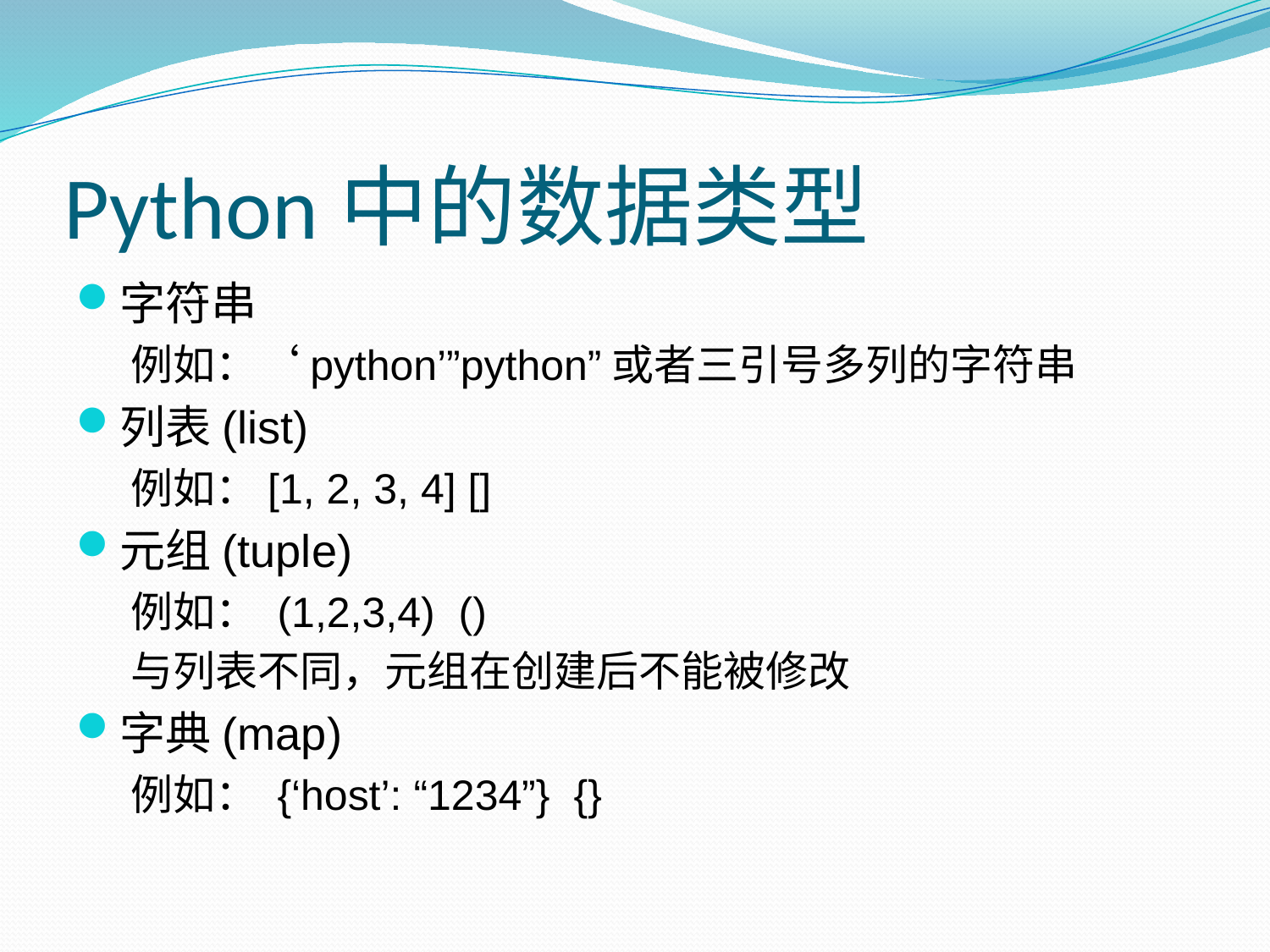

# Python中的数据类型
字符串
例如：‘python’”python”或者三引号多列的字符串
列表(list)
例如：[1, 2, 3, 4] []
元组(tuple)
例如： (1,2,3,4)  ()
与列表不同，元组在创建后不能被修改
字典(map)
例如： {‘host’: “1234”}  {}